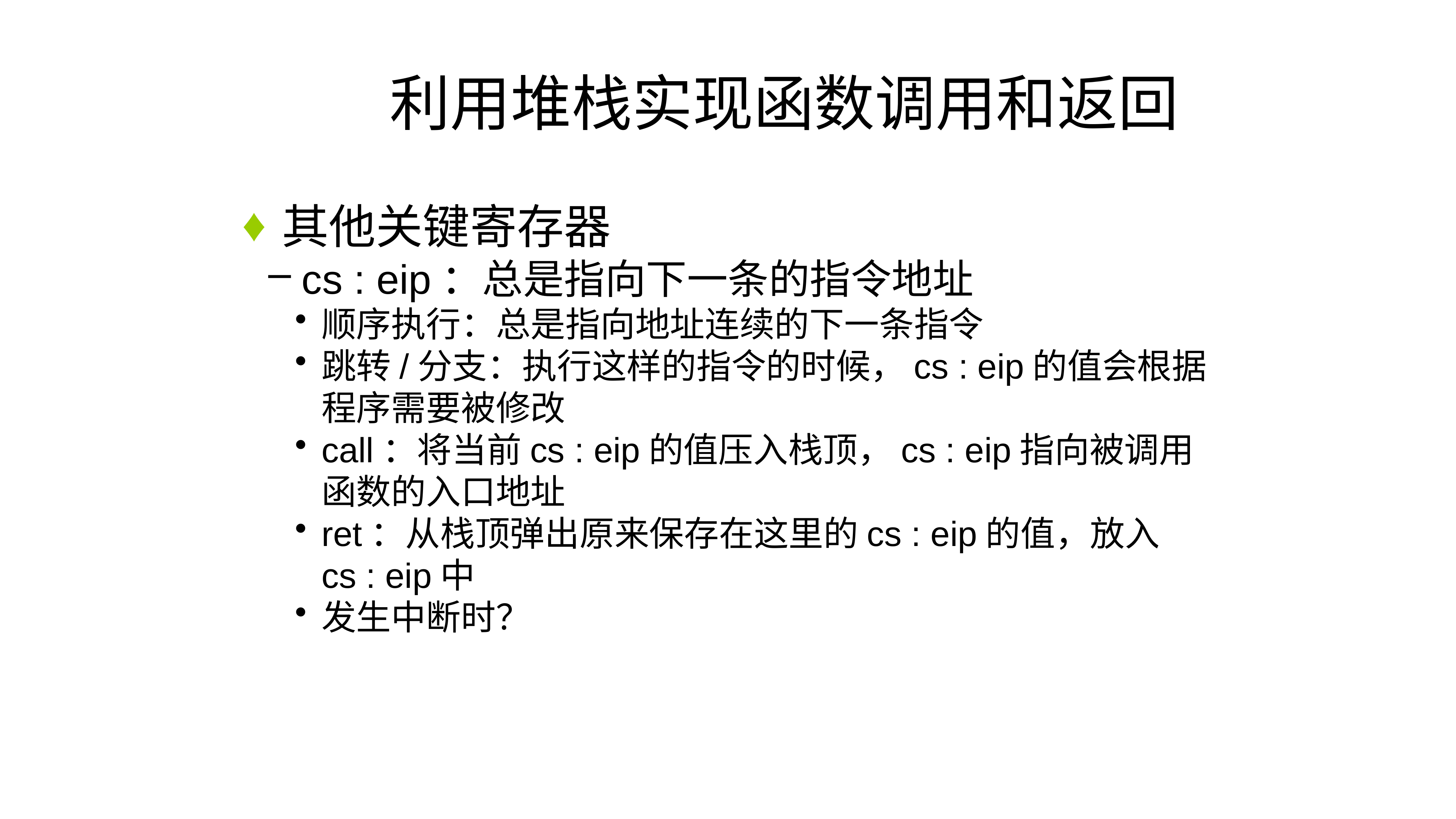

# 利用堆栈实现函数调用和返回
其他关键寄存器
cs : eip：总是指向下一条的指令地址
顺序执行：总是指向地址连续的下一条指令
跳转/分支：执行这样的指令的时候，cs : eip的值会根据程序需要被修改
call：将当前cs : eip的值压入栈顶，cs : eip指向被调用函数的入口地址
ret：从栈顶弹出原来保存在这里的cs : eip的值，放入cs : eip中
发生中断时？